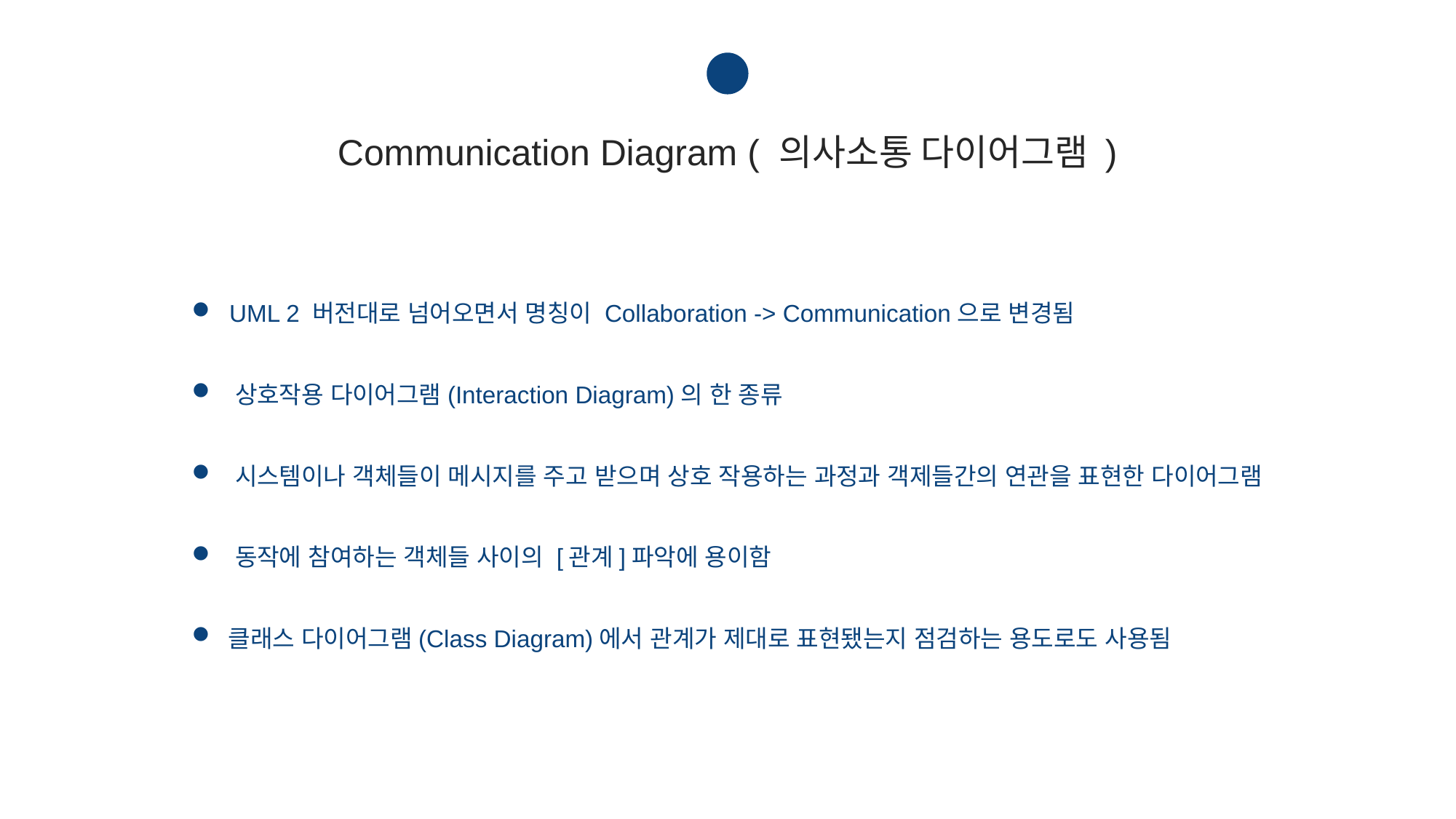

2
Communication Diagram ( 의사소통 다이어그램 )
  UML 2 버전대로 넘어오면서 명칭이 Collaboration -> Communication으로 변경됨

  상호작용 다이어그램(Interaction Diagram)의 한 종류

  시스템이나 객체들이 메시지를 주고 받으며 상호 작용하는 과정과 객제들간의 연관을 표현한 다이어그램

  동작에 참여하는 객체들 사이의 [관계]파악에 용이함

 클래스 다이어그램(Class Diagram)에서 관계가 제대로 표현됐는지 점검하는 용도로도 사용됨